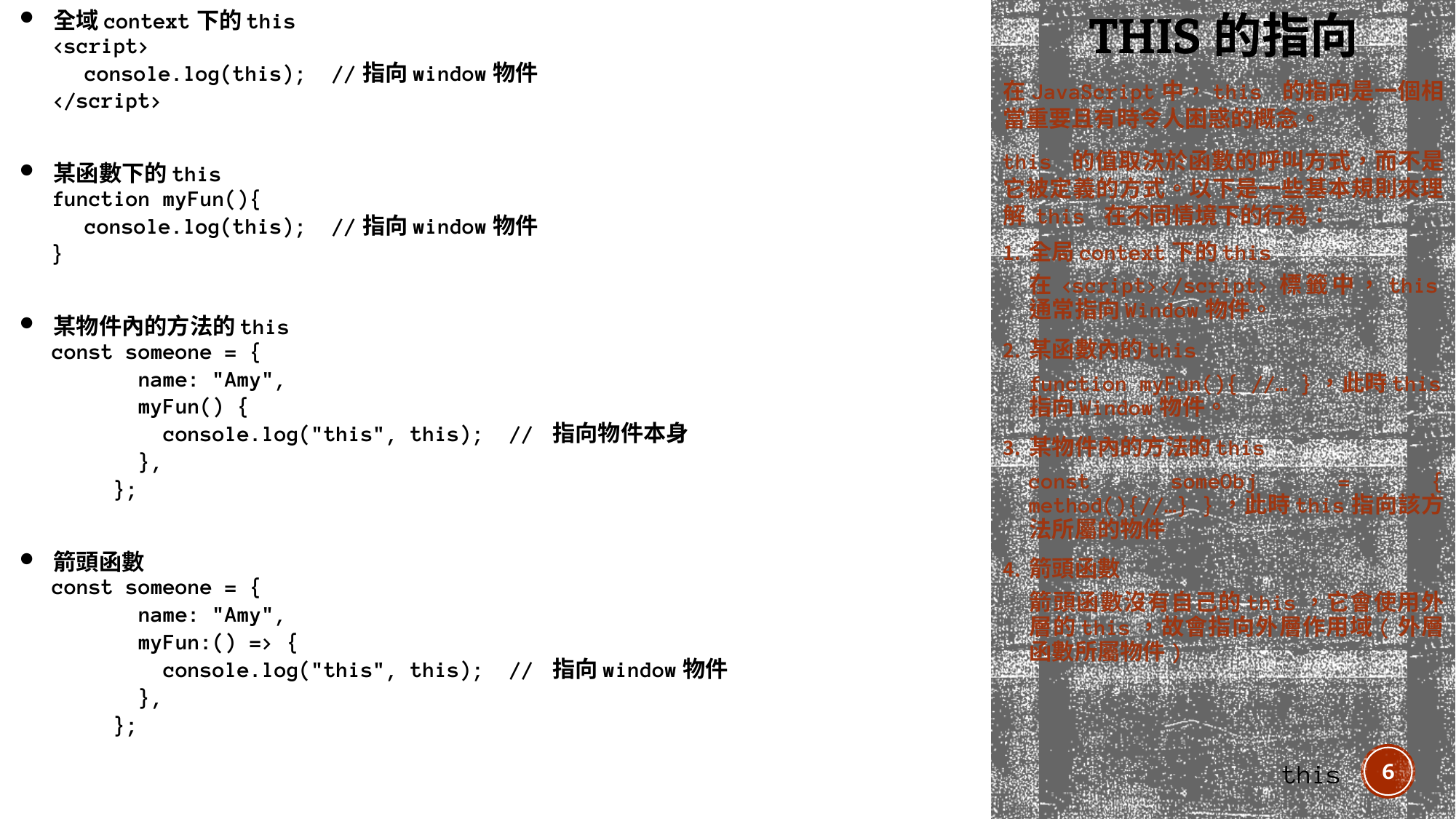

# this的指向
全域context下的this
<script>
console.log(this);  //指向window物件
</script>

某函數下的this
function myFun(){
console.log(this);  //指向window物件
}

某物件內的方法的this
const someone = {
       name: "Amy",
       myFun() {
         console.log("this", this);  // 指向物件本身
       },
     };

箭頭函數
const someone = {
       name: "Amy",
       myFun:() => {
         console.log("this", this);  // 指向window物件
       },
     };
在JavaScript中，this 的指向是一個相當重要且有時令人困惑的概念。
this 的值取決於函數的呼叫方式，而不是它被定義的方式。以下是一些基本規則來理解 this 在不同情境下的行為：
全局context下的this
在<script></script>標籤中，this通常指向Window物件。
某函數內的this
function myFun(){ //… }，此時this指向Window物件。
某物件內的方法的this
const someObj = { method(){//…} }，此時this指向該方法所屬的物件
箭頭函數
箭頭函數沒有自己的this，它會使用外層的this，故會指向外層作用域(外層函數所屬物件)
6
this